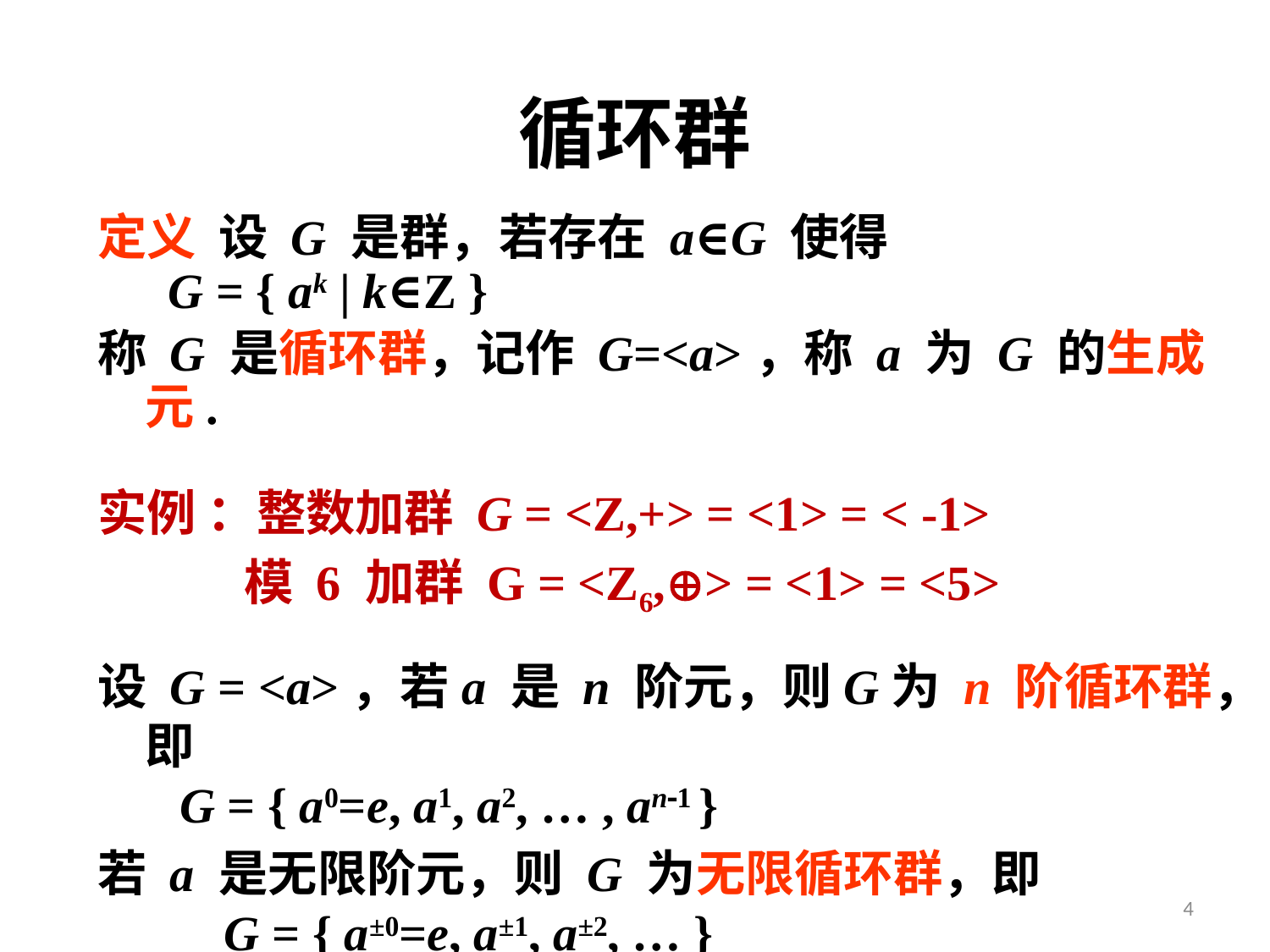

# 循环群
定义  设 G 是群，若存在 a∈G 使得
 G = { ak | k∈Z }
称 G 是循环群，记作 G=<a>，称 a 为 G 的生成元.
 
实例 ：整数加群 G = <Z,+> = <1> = < -1>
            模 6 加群 G = <Z6,⊕> = <1> = <5>
设 G = <a>，若a 是 n 阶元，则G为 n 阶循环群，即
  G = { a0=e, a1, a2, … , an−1 }
若 a 是无限阶元，则 G 为无限循环群，即
      G = { a±0=e, a±1, a±2, … }

4